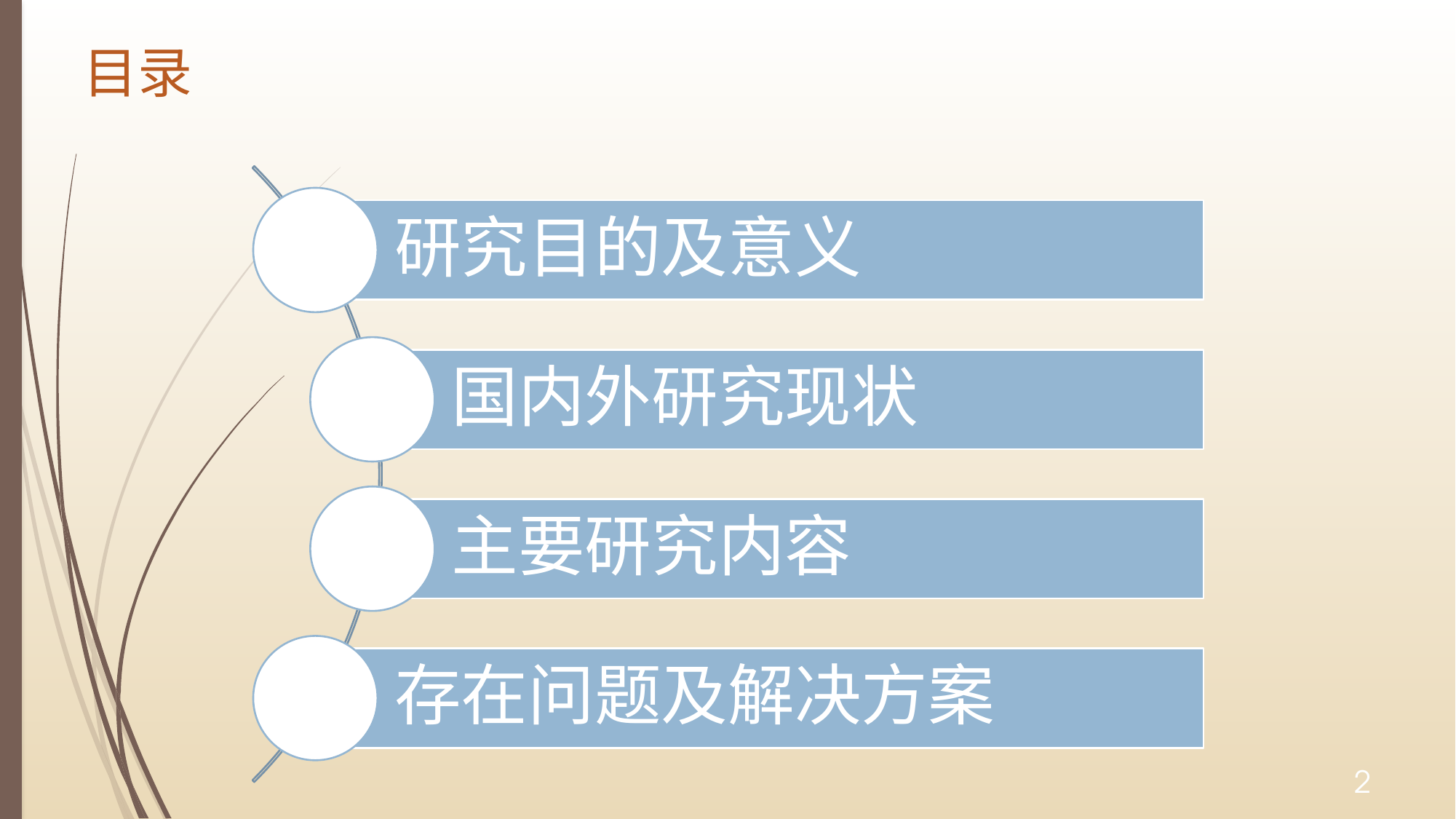

# 目录
研究目的及意义
国内外研究现状
主要研究内容
存在问题及解决方案
2